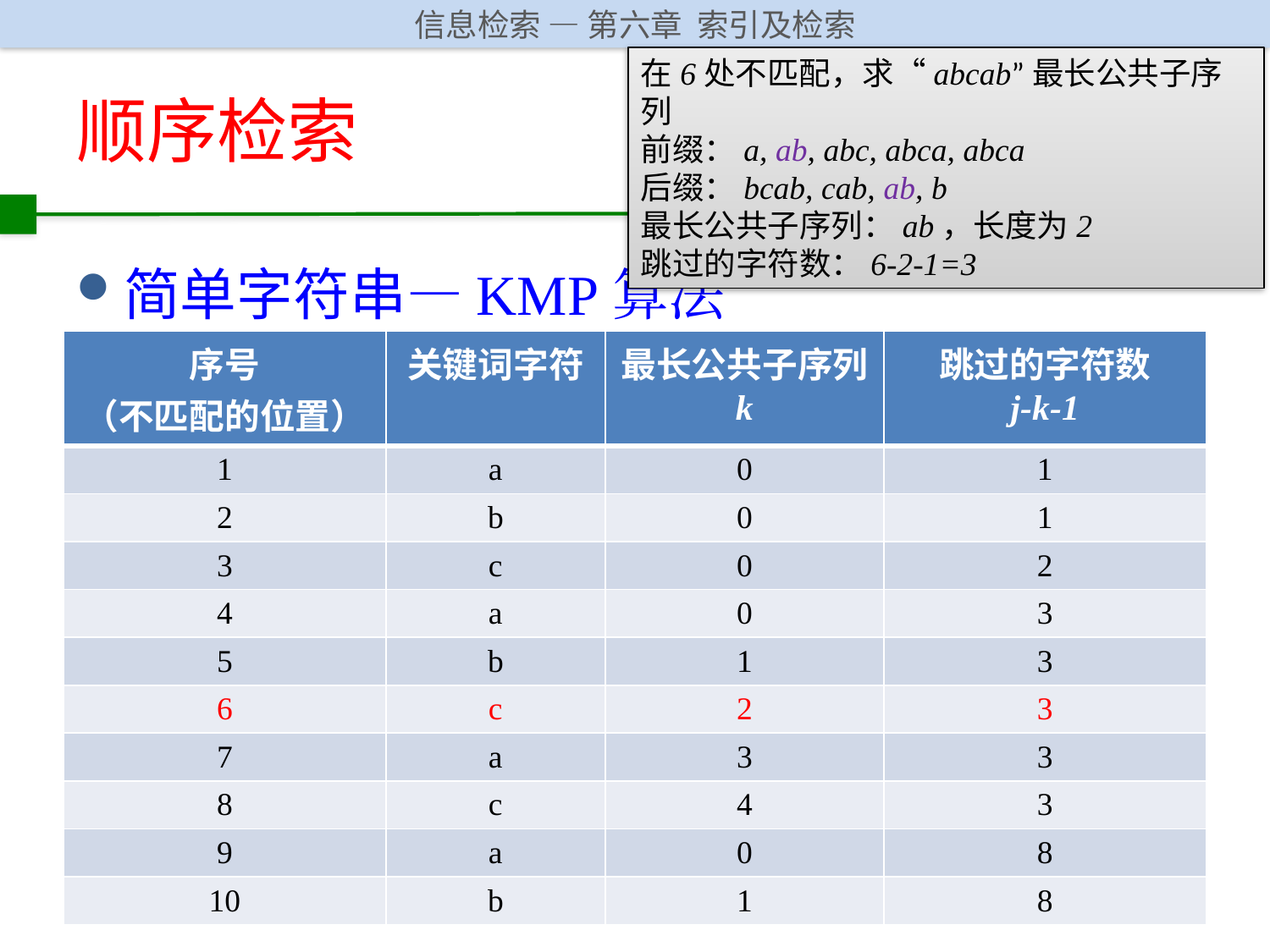

在6处不匹配，求“abcab”最长公共子序列
前缀：a, ab, abc, abca, abca
后缀：bcab, cab, ab, b
最长公共子序列：ab，长度为2
跳过的字符数：6-2-1=3
# 顺序检索
简单字符串—KMP算法
| 序号 （不匹配的位置） | 关键词字符 | 最长公共子序列 k | 跳过的字符数 j-k-1 |
| --- | --- | --- | --- |
| 1 | a | 0 | 1 |
| 2 | b | 0 | 1 |
| 3 | c | 0 | 2 |
| 4 | a | 0 | 3 |
| 5 | b | 1 | 3 |
| 6 | c | 2 | 3 |
| 7 | a | 3 | 3 |
| 8 | c | 4 | 3 |
| 9 | a | 0 | 8 |
| 10 | b | 1 | 8 |